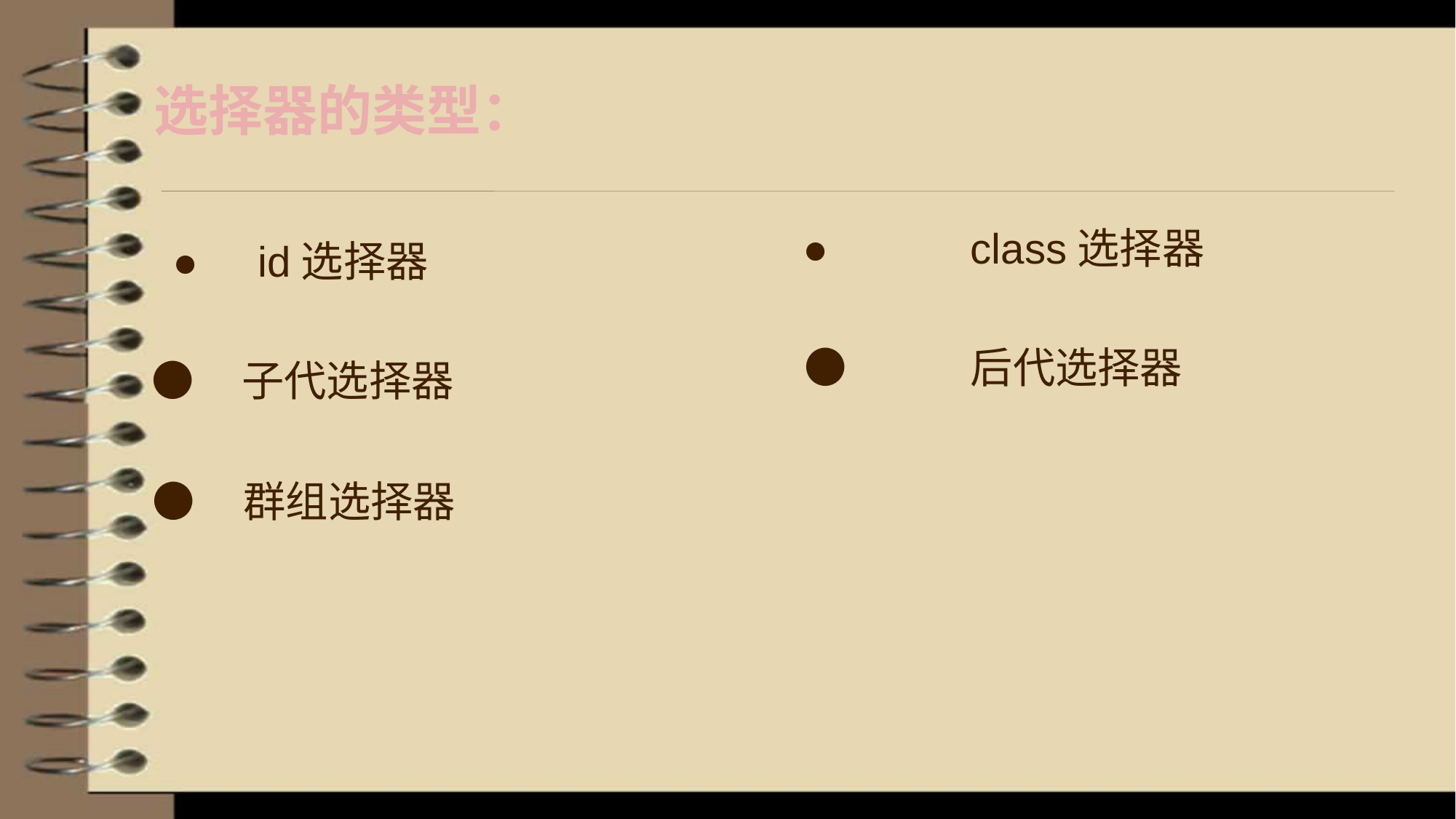

# 选择器的类型：

●            class选择器
         ●     id选择器
●            后代选择器
         ●    子代选择器
         ●    群组选择器